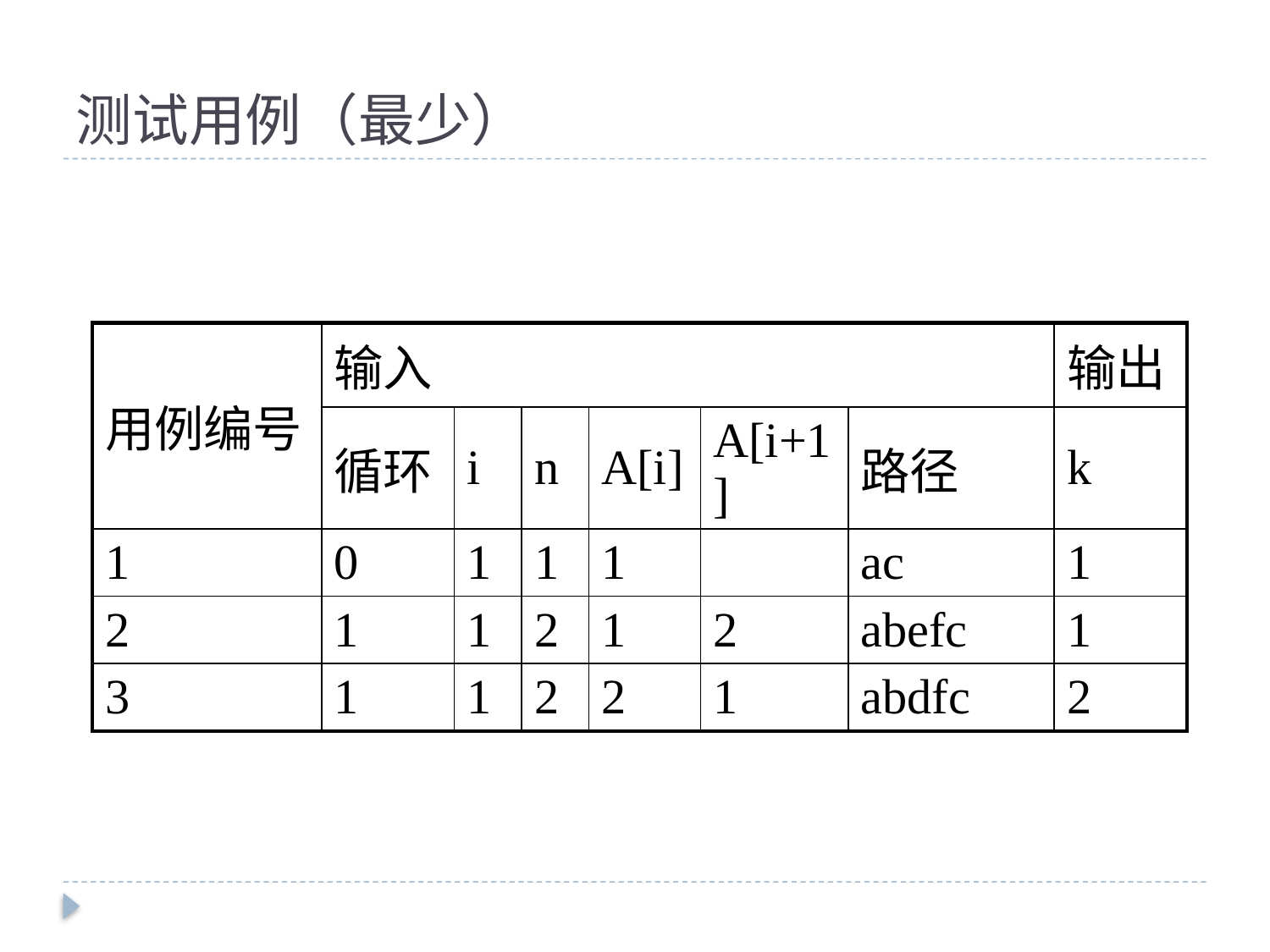

# 测试用例（最少）
| 用例编号 | 输入 |  |  |  |  |  | 输出 |
| --- | --- | --- | --- | --- | --- | --- | --- |
|  | 循环 | i | n | A[i] | A[i+1] | 路径 | k |
| 1 | 0 | 1 | 1 | 1 |  | ac | 1 |
| 2 | 1 | 1 | 2 | 1 | 2 | abefc | 1 |
| 3 | 1 | 1 | 2 | 2 | 1 | abdfc | 2 |